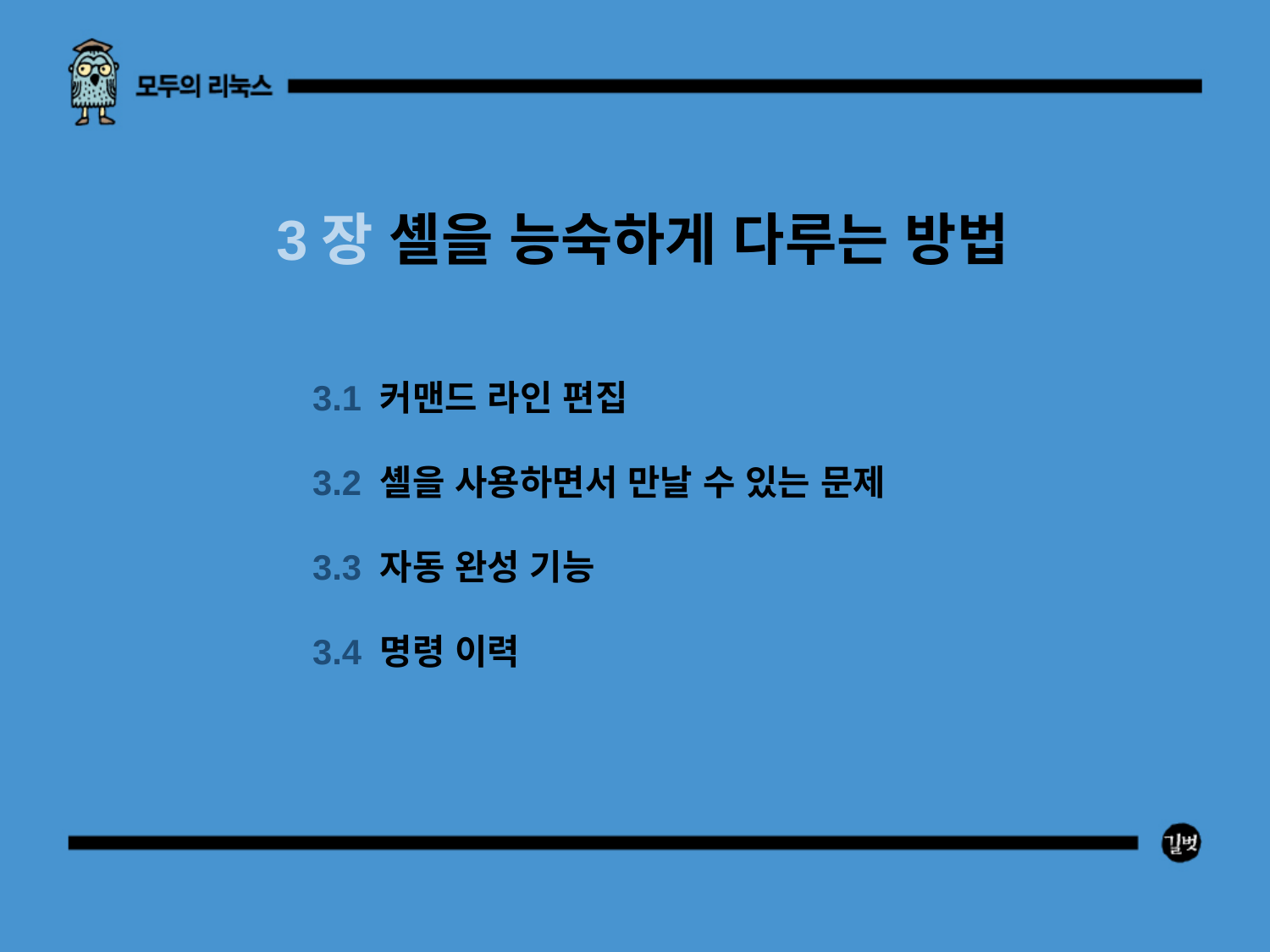

3장 셸을 능숙하게 다루는 방법
3.1 커맨드 라인 편집
3.2 셸을 사용하면서 만날 수 있는 문제
3.3 자동 완성 기능
3.4 명령 이력